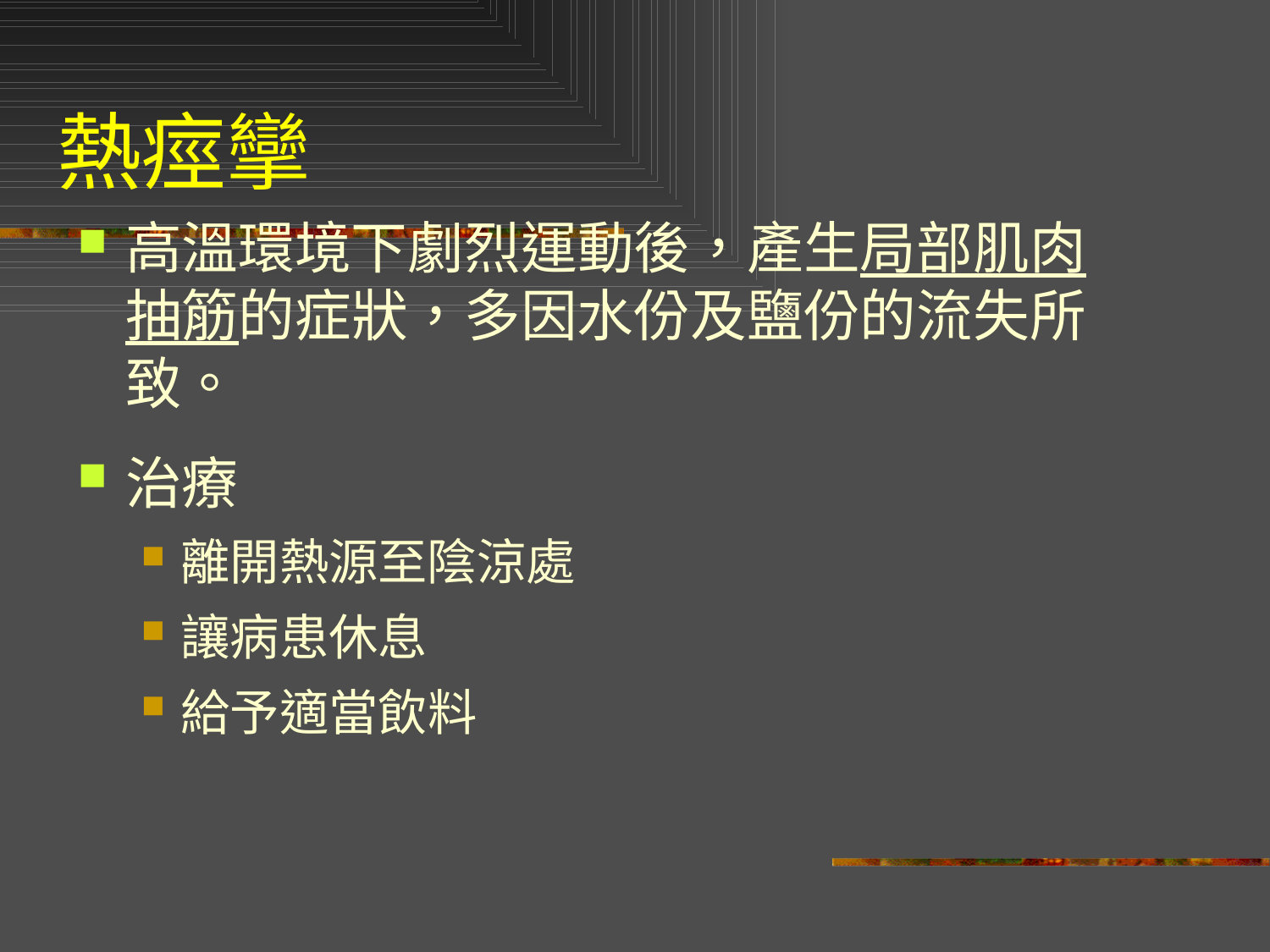

# 熱痙攣
高溫環境下劇烈運動後，產生局部肌肉抽筋的症狀，多因水份及鹽份的流失所致。
治療
離開熱源至陰涼處
讓病患休息
給予適當飲料